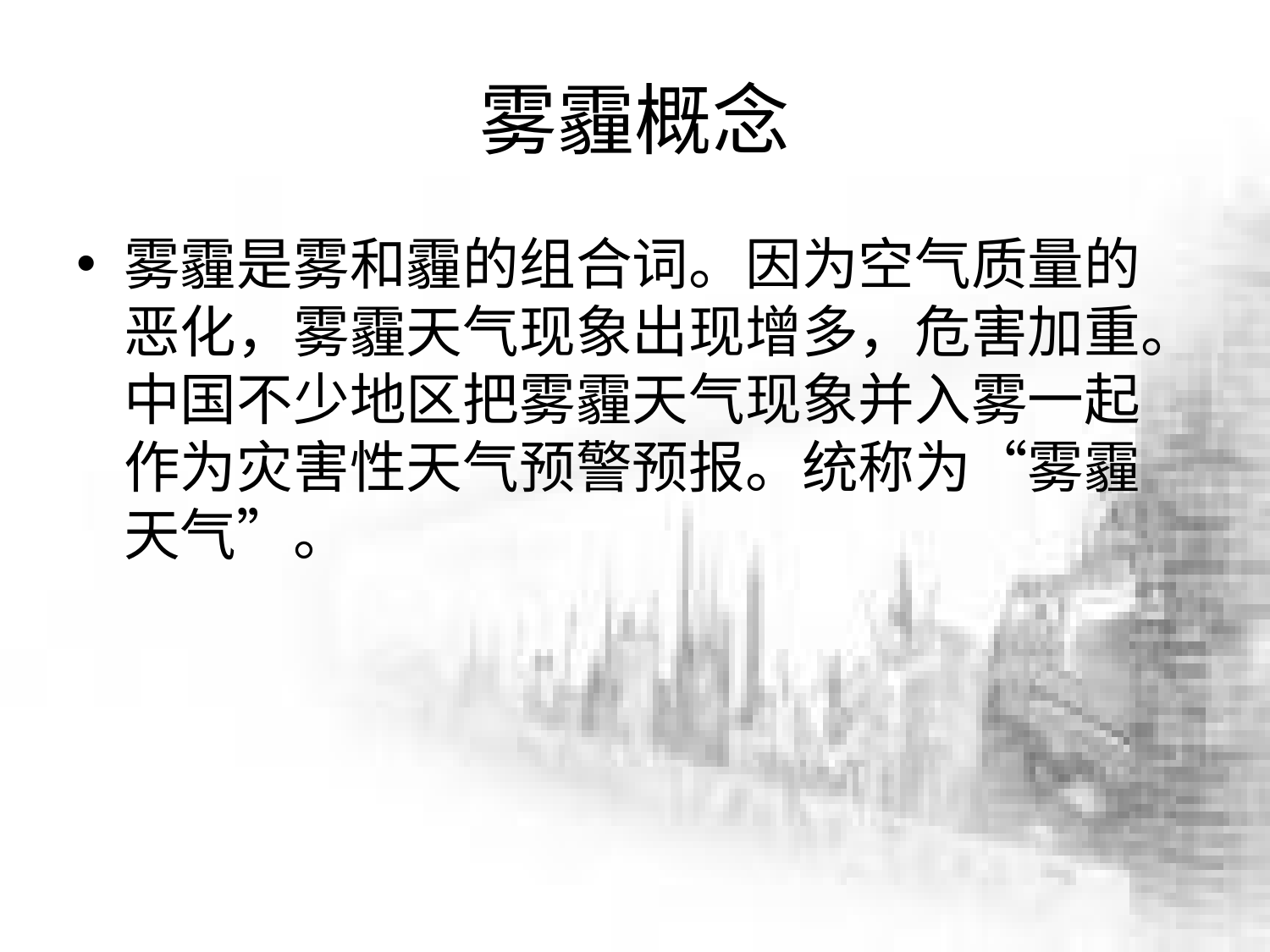

# 雾霾概念
雾霾是雾和霾的组合词。因为空气质量的恶化，雾霾天气现象出现增多，危害加重。中国不少地区把雾霾天气现象并入雾一起作为灾害性天气预警预报。统称为“雾霾天气”。